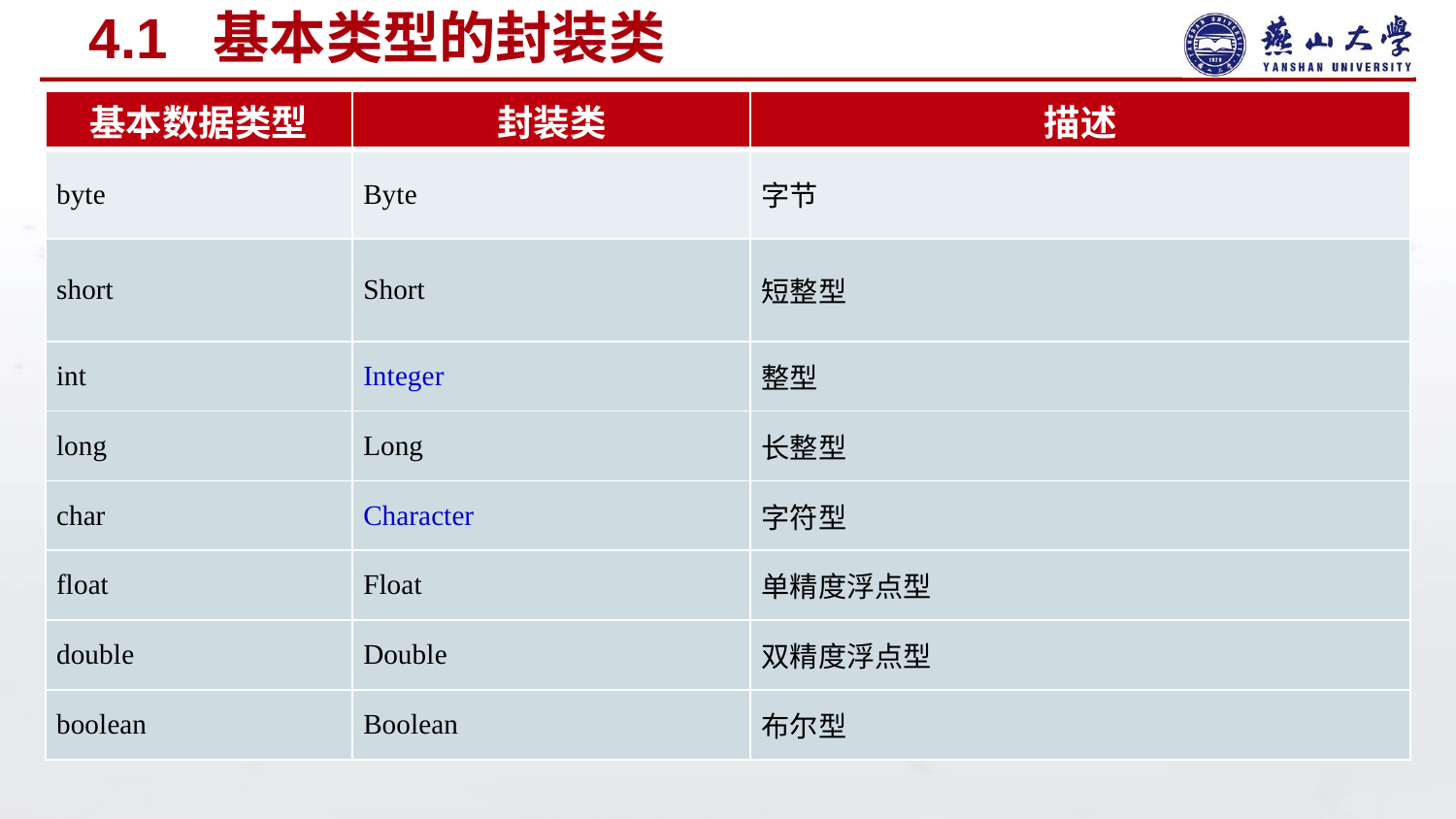

# 4.1  基本类型的封装类
| 基本数据类型 | 封装类 | 描述 |
| --- | --- | --- |
| byte | Byte | 字节 |
| short | Short | 短整型 |
| int | Integer | 整型 |
| long | Long | 长整型 |
| char | Character | 字符型 |
| float | Float | 单精度浮点型 |
| double | Double | 双精度浮点型 |
| boolean | Boolean | 布尔型 |